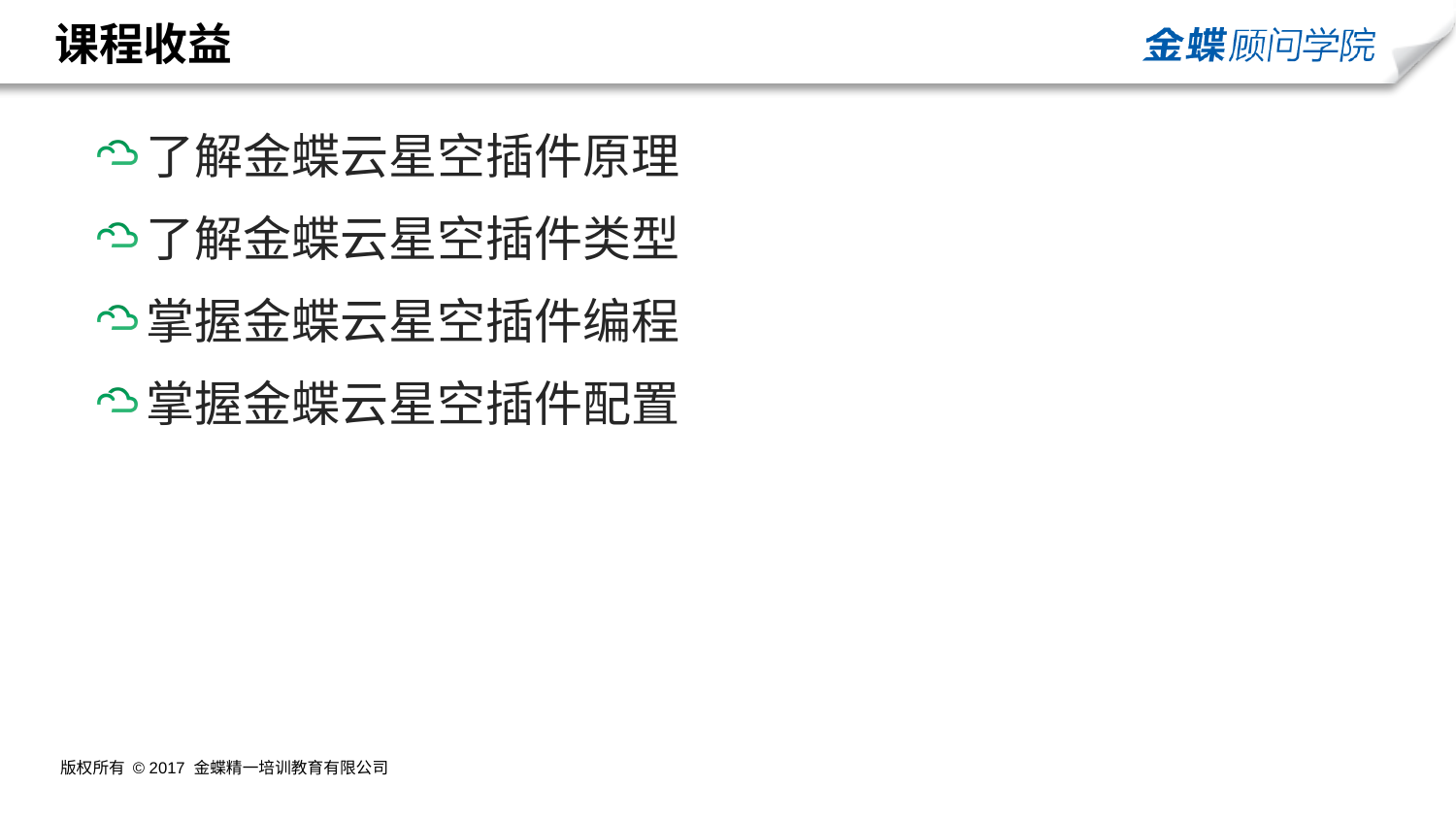

# 课程收益
了解金蝶云星空插件原理
了解金蝶云星空插件类型
掌握金蝶云星空插件编程
掌握金蝶云星空插件配置